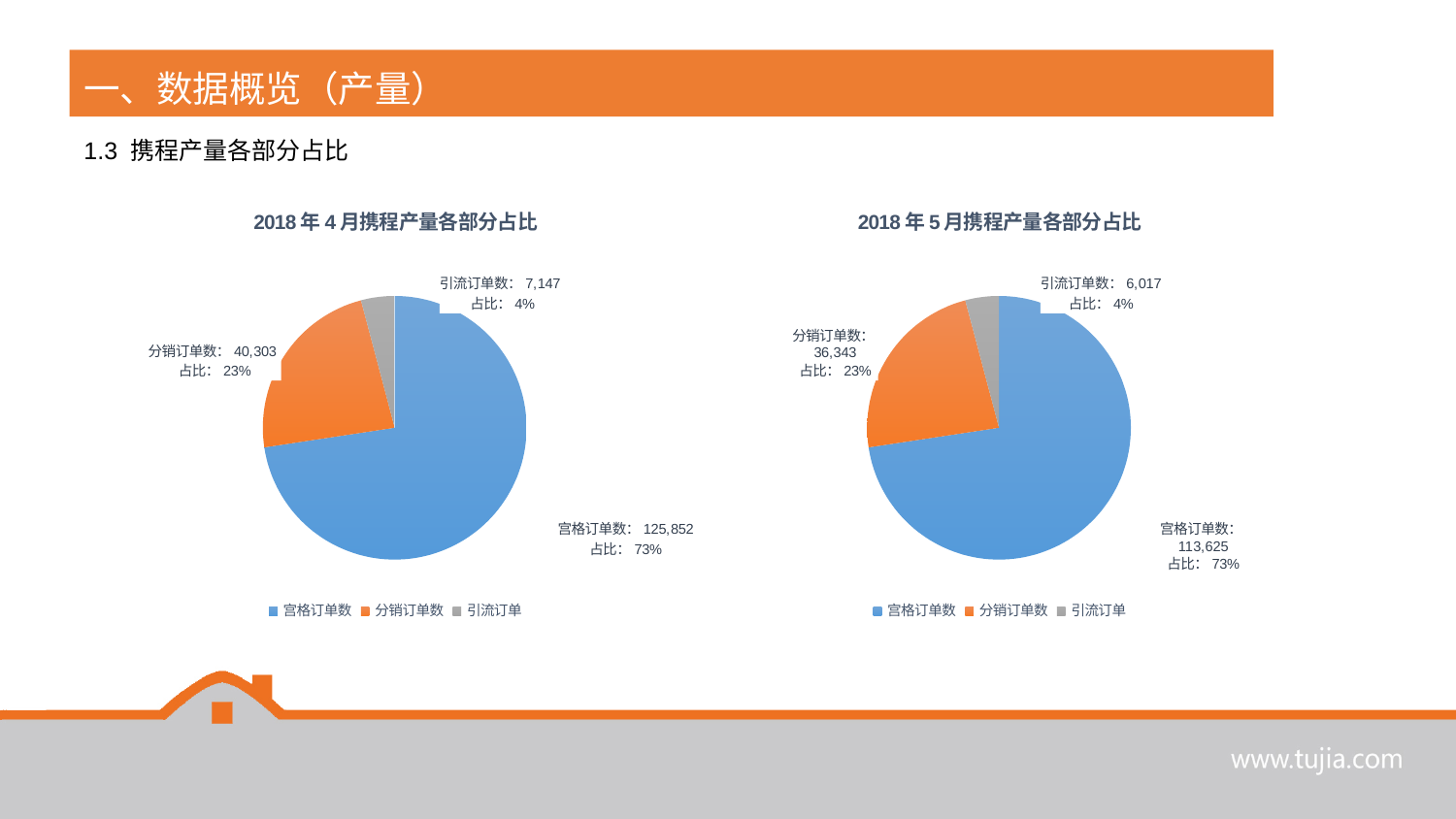

一、数据概览（产量）
1.3 携程产量各部分占比

### Chart: 2018年4月携程产量各部分占比

| Category | 4月 |
|---|---|
| 宫格订单数 | 125852.0 |
| 分销订单数 | 40303.0 |
| 引流订单 | 7147.0 |

### Chart: 2018年5月携程产量各部分占比

| Category | 4月 |
|---|---|
| 宫格订单数 | 125852.0 |
| 分销订单数 | 40303.0 |
| 引流订单 | 7147.0 |